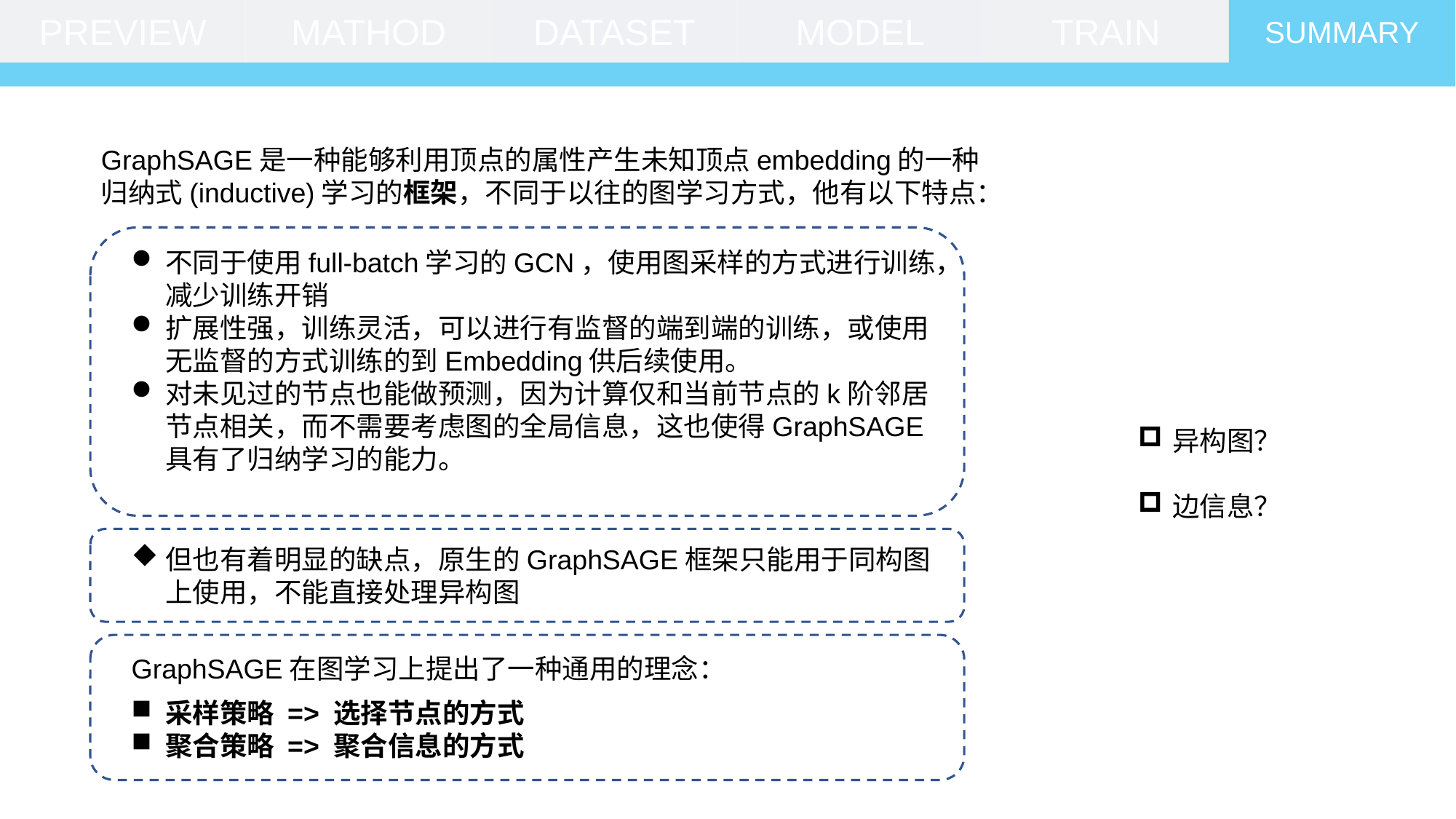

MODEL
TRAIN
PREVIEW
MATHOD
DATASET
SUMMARY

GraphSAGE是一种能够利用顶点的属性产生未知顶点embedding的一种归纳式(inductive)学习的框架，不同于以往的图学习方式，他有以下特点：

不同于使用full-batch学习的GCN，使用图采样的方式进行训练，减少训练开销
扩展性强，训练灵活，可以进行有监督的端到端的训练，或使用无监督的方式训练的到Embedding供后续使用。
对未见过的节点也能做预测，因为计算仅和当前节点的k阶邻居节点相关，而不需要考虑图的全局信息，这也使得GraphSAGE具有了归纳学习的能力。
异构图？

边信息？

但也有着明显的缺点，原生的GraphSAGE框架只能用于同构图上使用，不能直接处理异构图

GraphSAGE在图学习上提出了一种通用的理念：
采样策略 => 选择节点的方式
聚合策略 => 聚合信息的方式